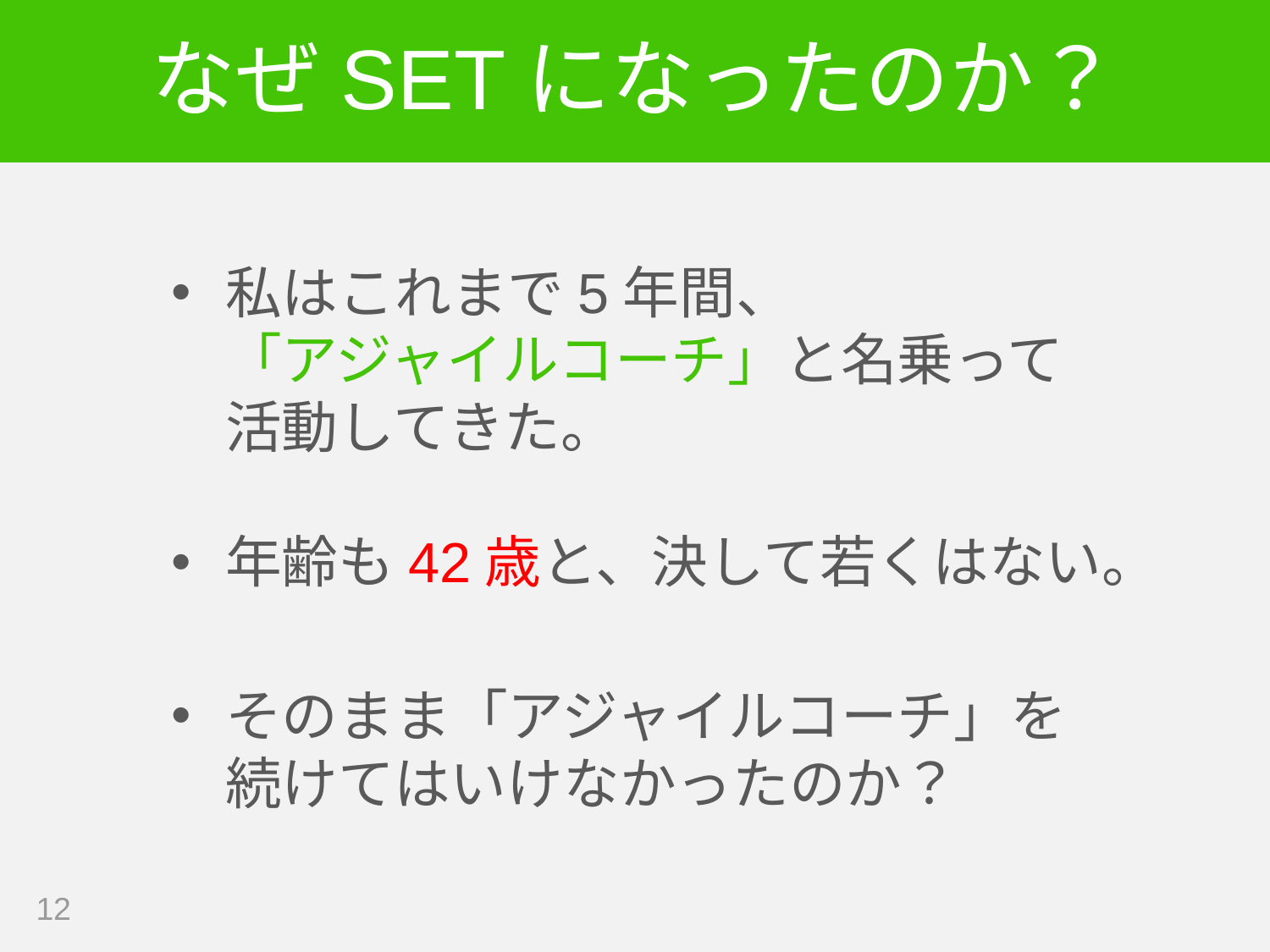

# なぜSETになったのか？
私はこれまで5年間、
「アジャイルコーチ」と名乗って
活動してきた。

年齢も42歳と、決して若くはない。

そのまま「アジャイルコーチ」を
続けてはいけなかったのか？
12